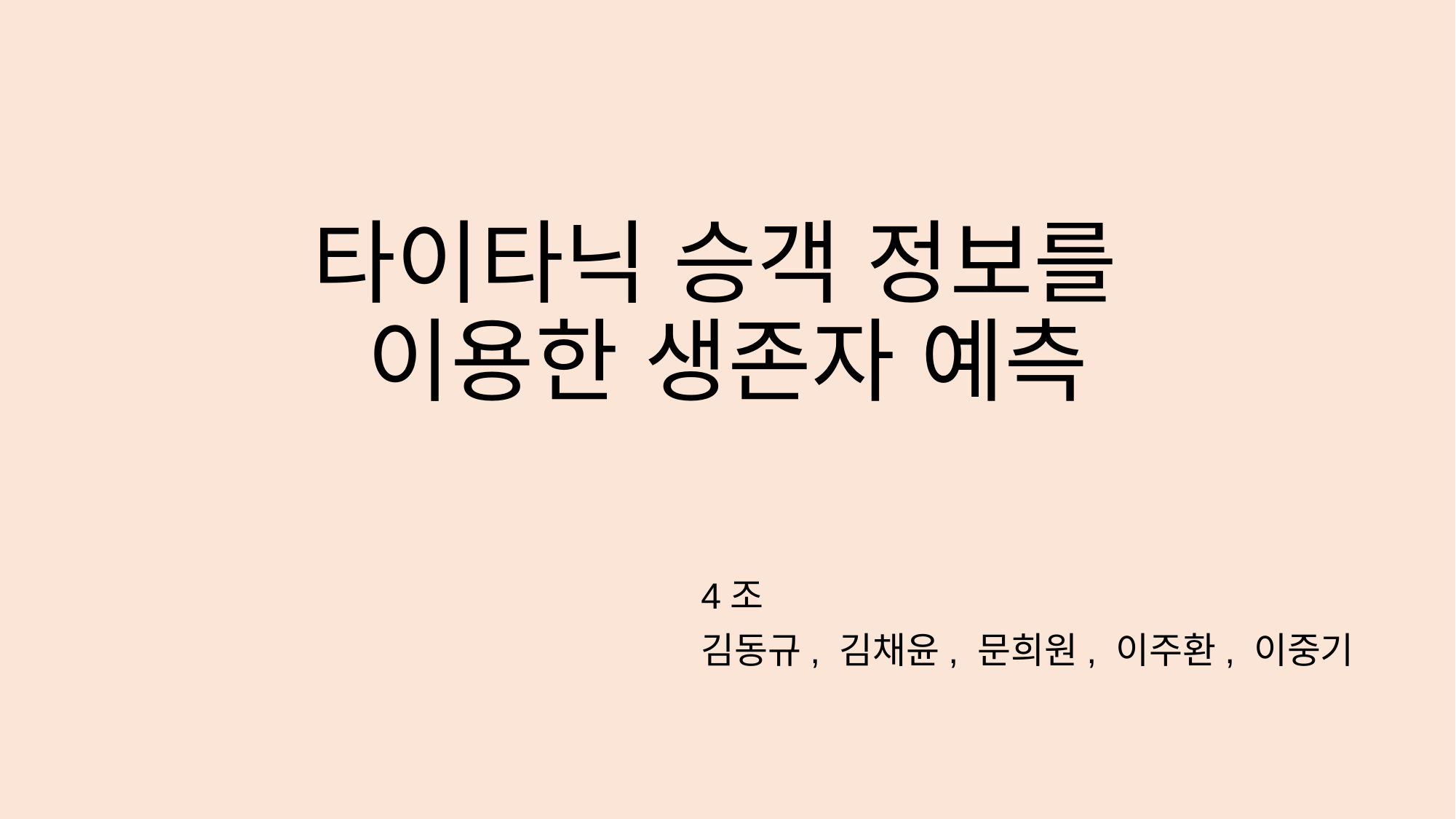

# 타이타닉 승객 정보를 이용한 생존자 예측
4조
김동규, 김채윤, 문희원, 이주환, 이중기